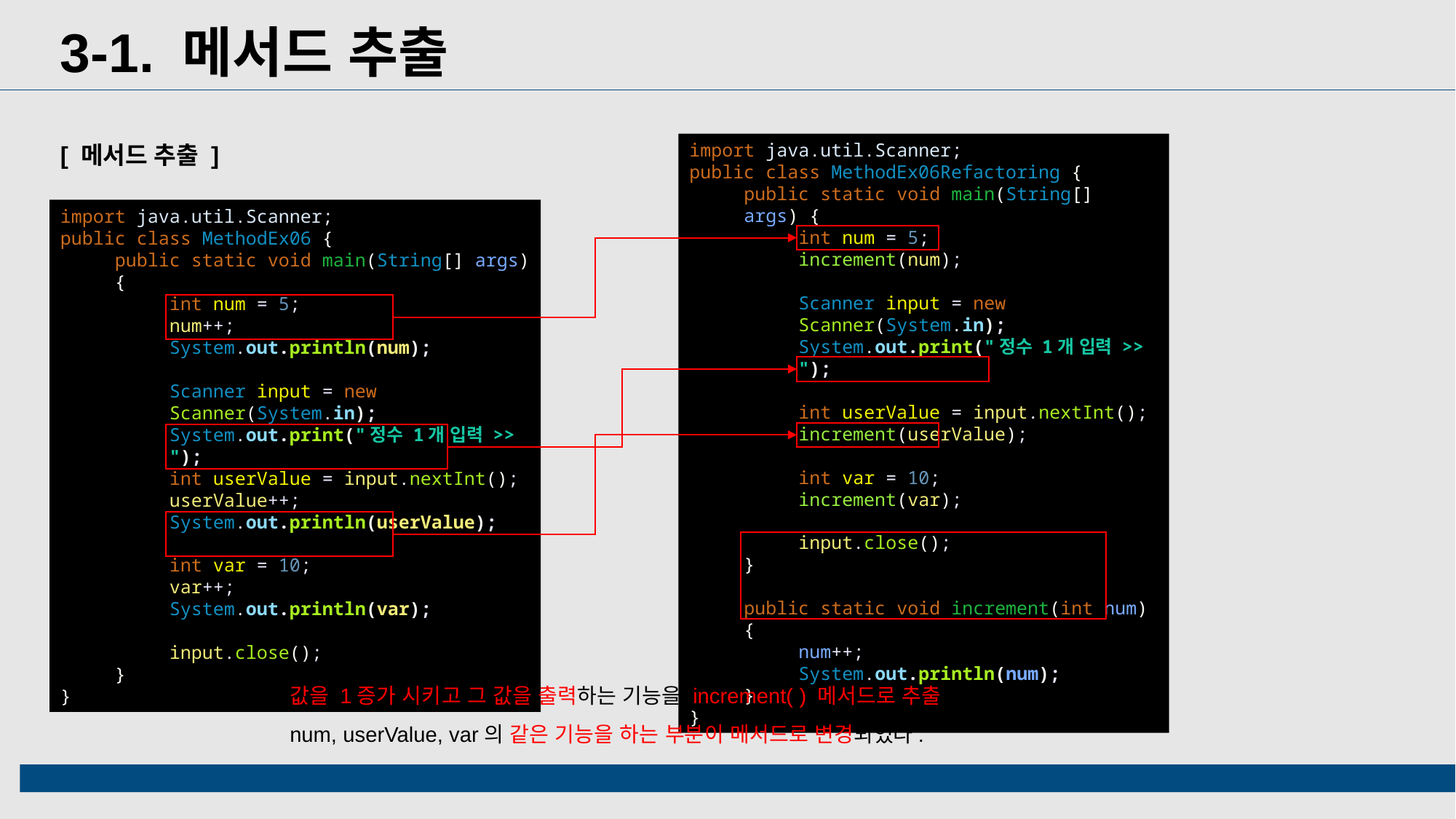

3-1. 메서드 추출
[ 메서드 추출 ]
import java.util.Scanner;
public class MethodEx06Refactoring {
public static void main(String[] args) {
int num = 5;
increment(num);

Scanner input = new Scanner(System.in);
System.out.print("정수 1개 입력 >> ");

int userValue = input.nextInt();
increment(userValue);

int var = 10;
increment(var);

input.close();
}

public static void increment(int num) {
num++;
System.out.println(num);
}
}
import java.util.Scanner;
public class MethodEx06 {
public static void main(String[] args) {
int num = 5;
num++;
System.out.println(num);

Scanner input = new Scanner(System.in);
System.out.print("정수 1개 입력 >> ");
int userValue = input.nextInt();
userValue++;
System.out.println(userValue);

int var = 10;
var++;
System.out.println(var);

input.close();
}
}

값을 1증가 시키고 그 값을 출력하는 기능을 increment( ) 메서드로 추출하여,
num, userValue, var의 같은 기능을 하는 부분이 메서드로 변경되었다.